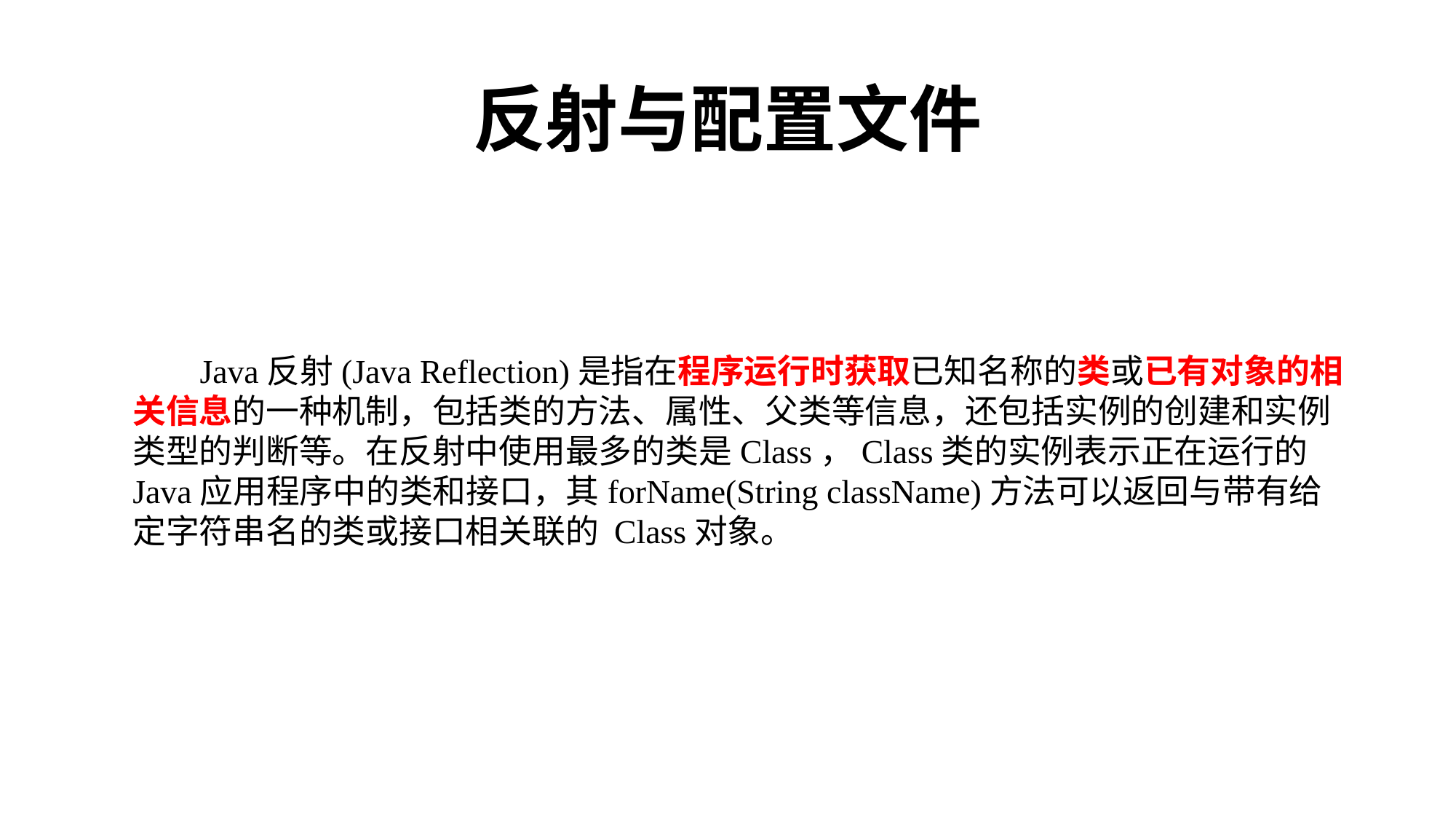

# 反射与配置文件
        Java反射(Java Reflection)是指在程序运行时获取已知名称的类或已有对象的相关信息的一种机制，包括类的方法、属性、父类等信息，还包括实例的创建和实例类型的判断等。在反射中使用最多的类是Class，Class类的实例表示正在运行的Java应用程序中的类和接口，其forName(String className)方法可以返回与带有给定字符串名的类或接口相关联的 Class对象。